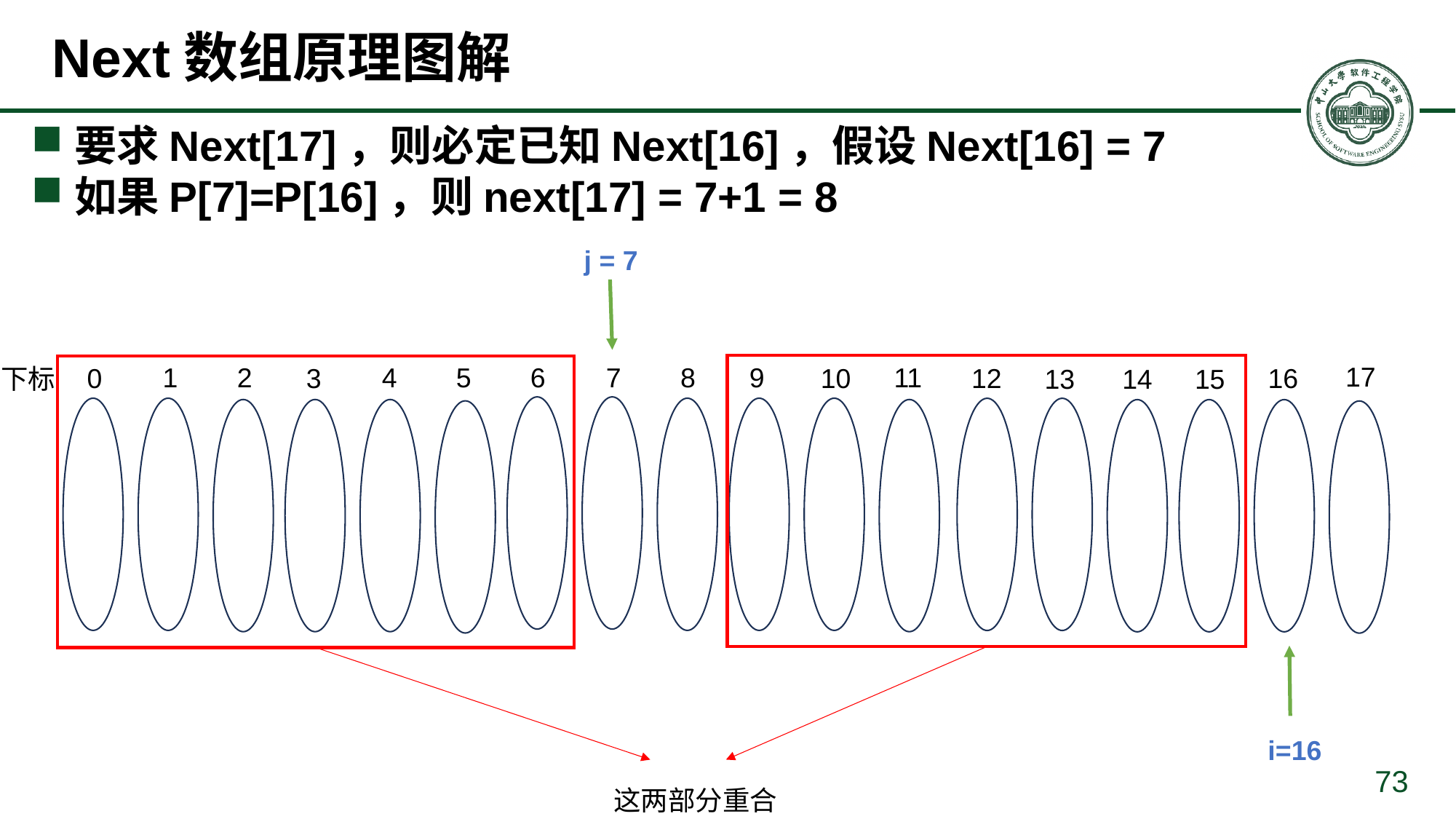

# Next数组原理图解
要求Next[17]，则必定已知Next[16]，假设Next[16] = 7
如果P[7]=P[16]，则next[17] = 7+1 = 8
j = 7
17
8
11
7

6
9
2
5
1
4
12
16
0
3

10
13
14
15
下标

i=16
73
这两部分重合